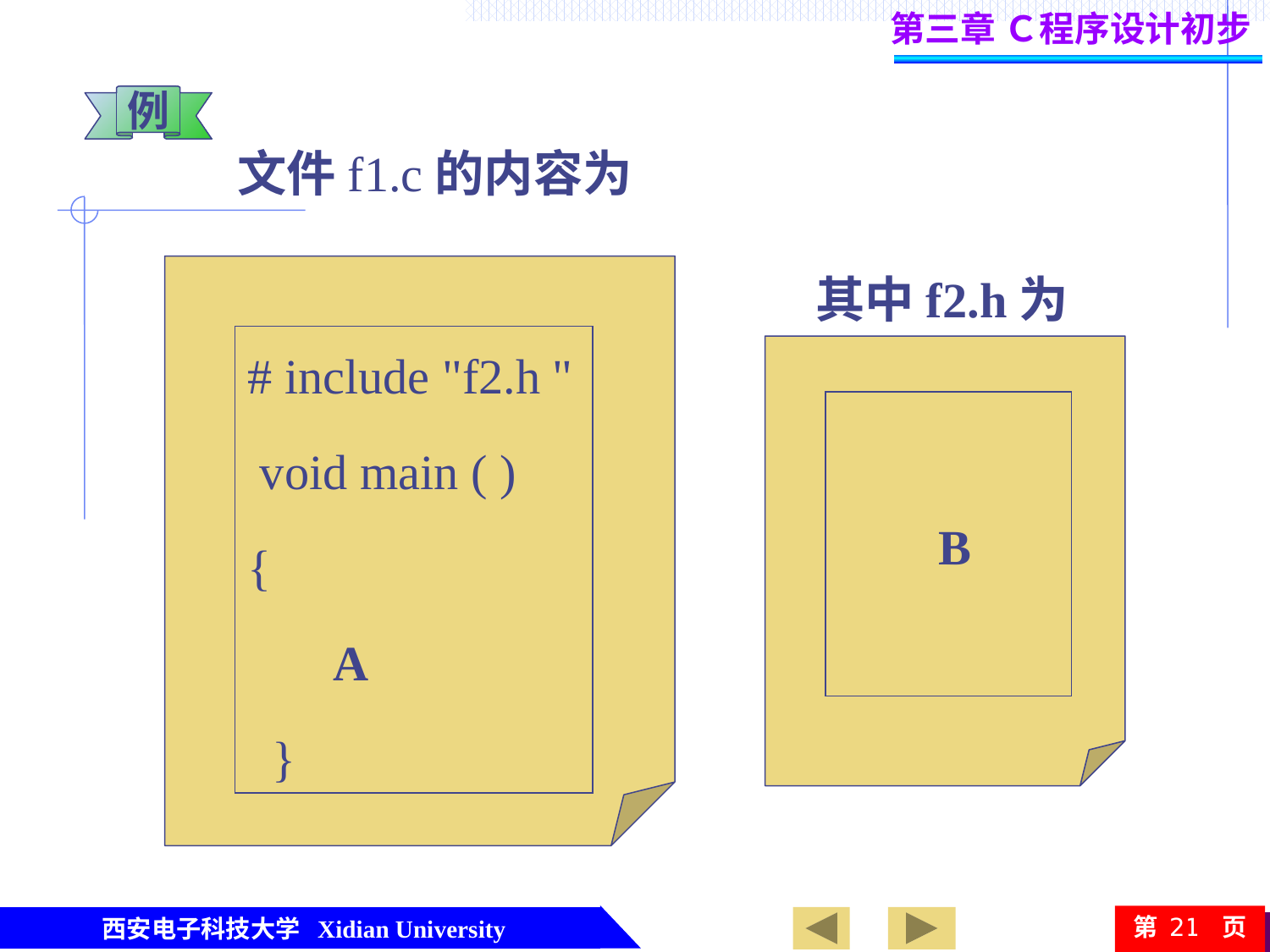

第三章 Ｃ程序设计初步

例
文件f1.c的内容为

其中f2.h为
# include "f2.h "
 void main ( )
{
       A
  }

B